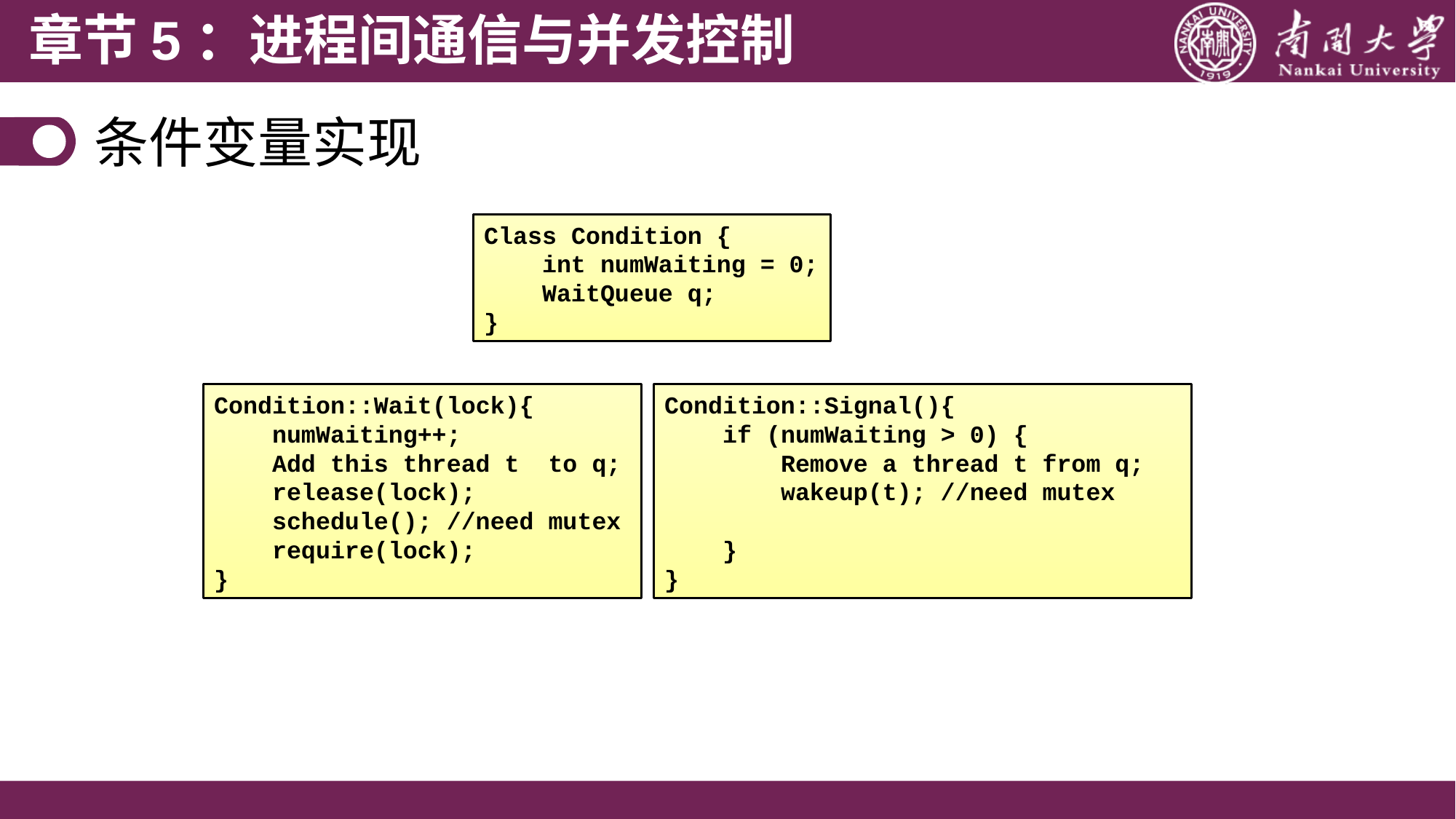

# 条件变量实现
Class Condition {
    int numWaiting = 0;
    WaitQueue q;
}
Condition::Wait(lock){
    numWaiting++;
    Add this thread t  to q;
    release(lock);
    schedule(); //need mutex
    require(lock);
}
Condition::Signal(){
    if (numWaiting > 0) {
        Remove a thread t from q;
        wakeup(t); //need mutex

    }
}